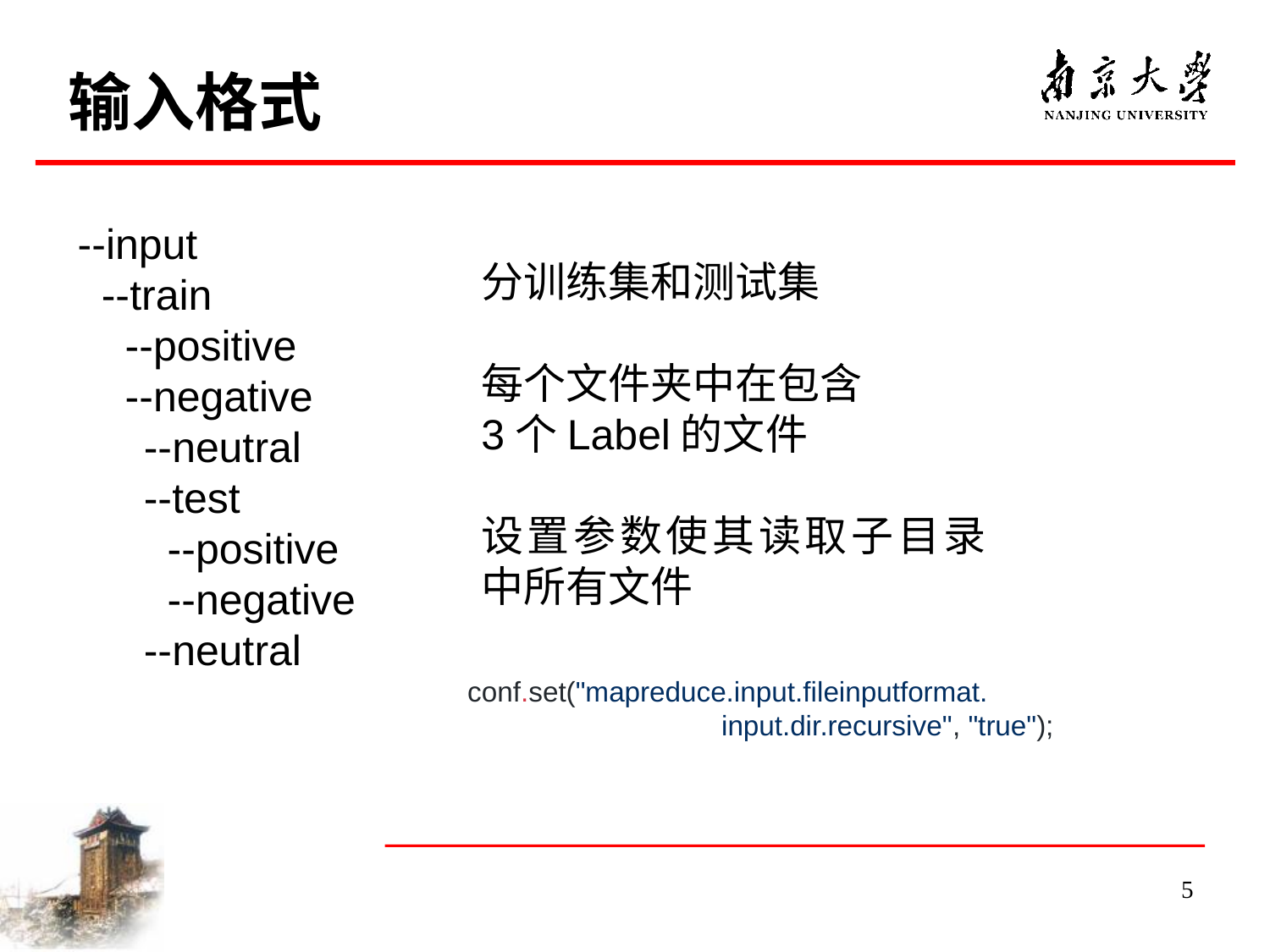

输入格式
--input
  --train
    --positive
    --negative
  --neutral
  --test
    --positive
    --negative
  --neutral
分训练集和测试集

每个文件夹中在包含
3个Label的文件

设置参数使其读取子目录中所有文件
conf.set("mapreduce.input.fileinputformat.
		input.dir.recursive", "true");
5